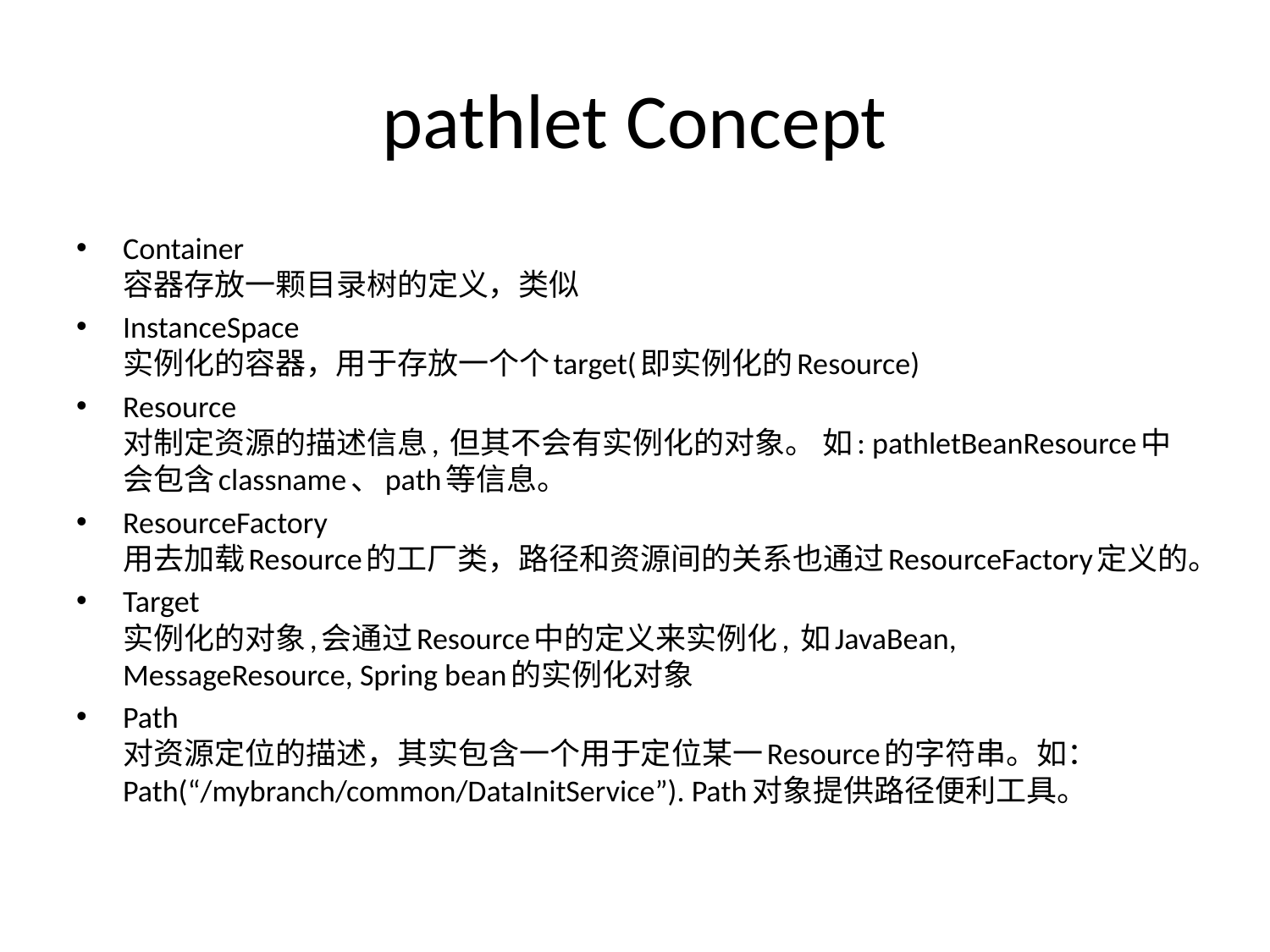

# pathlet Concept
Container
容器存放一颗目录树的定义，类似
InstanceSpace
实例化的容器，用于存放一个个target(即实例化的Resource)
Resource
对制定资源的描述信息, 但其不会有实例化的对象。 如: pathletBeanResource中会包含classname、path等信息。
ResourceFactory
用去加载Resource的工厂类，路径和资源间的关系也通过ResourceFactory定义的。
Target
实例化的对象,会通过Resource中的定义来实例化, 如JavaBean, MessageResource, Spring bean的实例化对象
Path
对资源定位的描述，其实包含一个用于定位某一Resource的字符串。如：Path(“/mybranch/common/DataInitService”). Path对象提供路径便利工具。